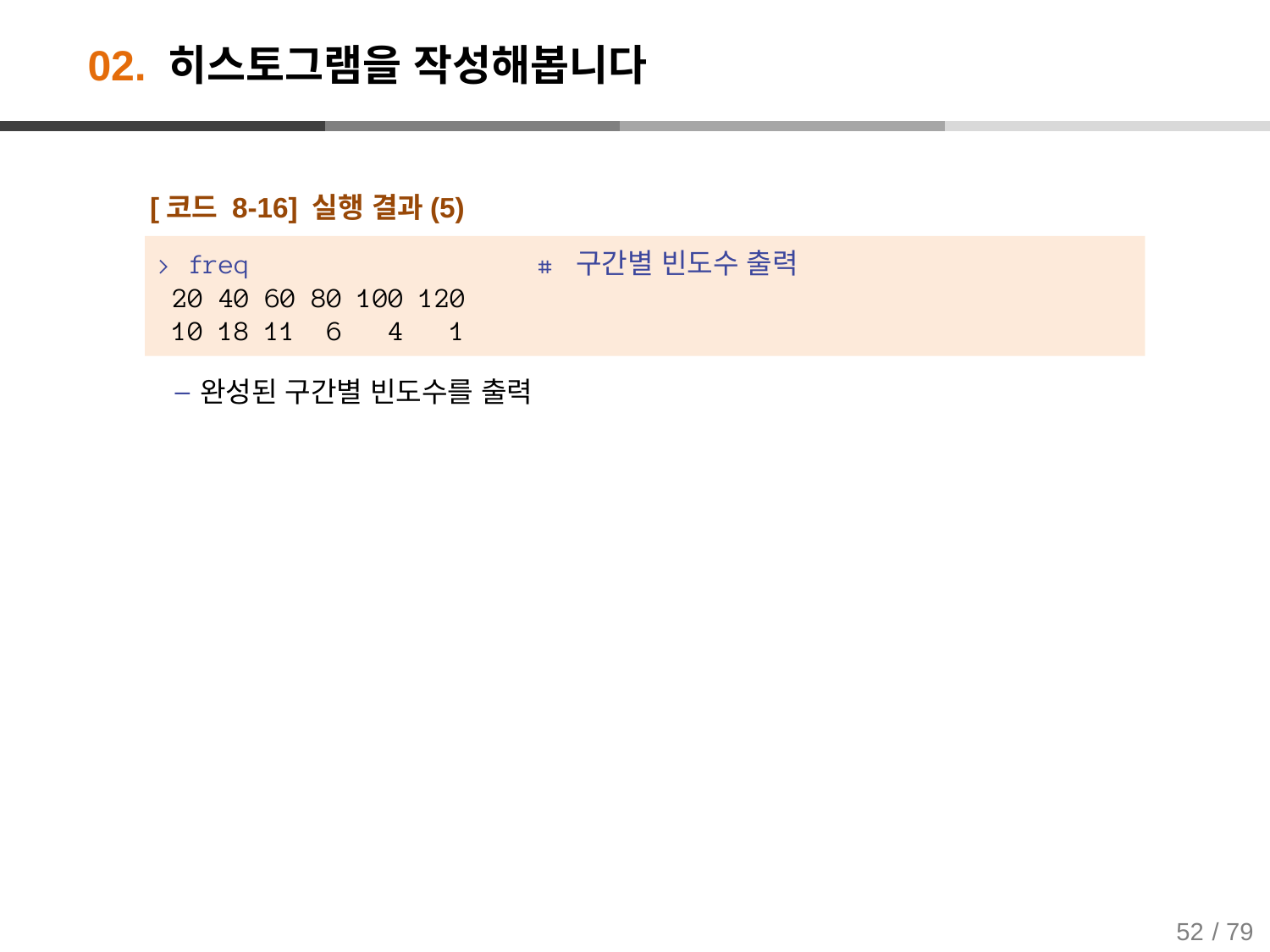

# 02. 히스토그램을 작성해봅니다
[코드 8-16] 실행 결과(5)

완성된 구간별 빈도수를 출력
> freq 			# 구간별 빈도수 출력
 20 40 60 80 100 120
 10 18 11  6   4   1